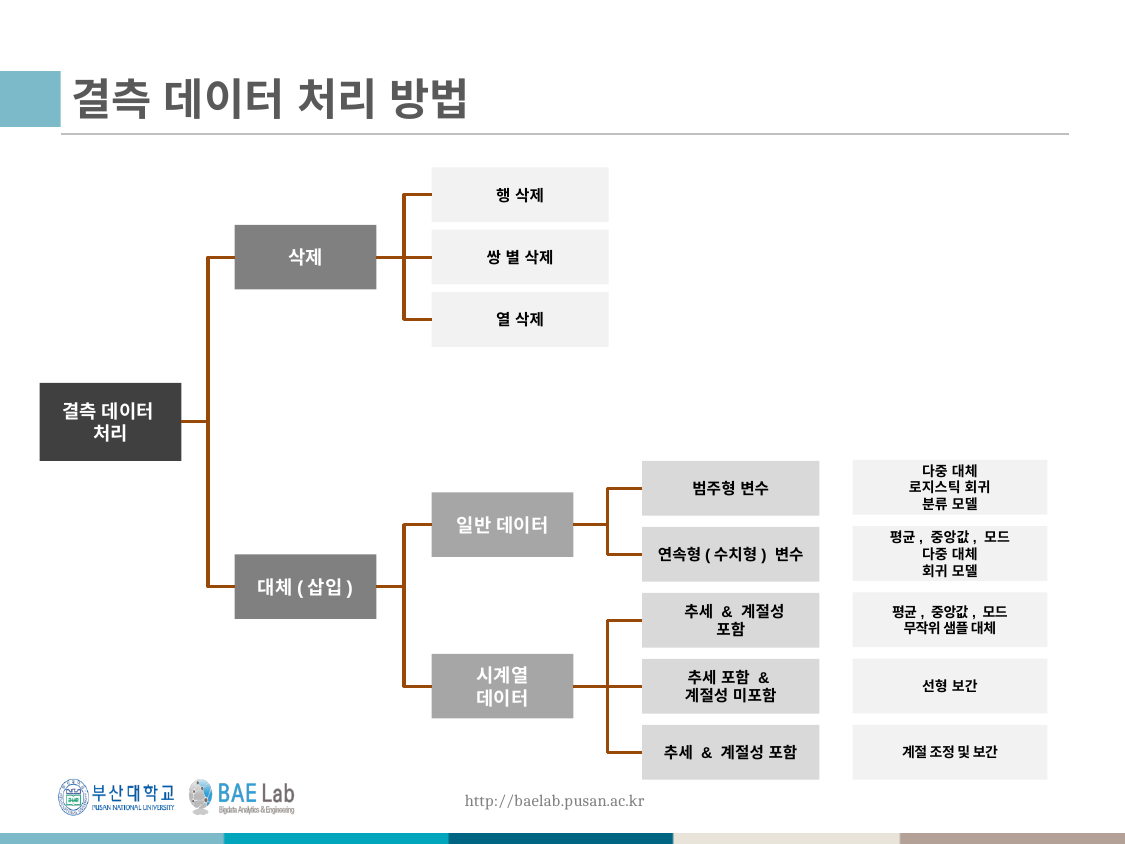

# 결측 데이터 처리 방법

행 삭제
삭제
쌍 별 삭제
열 삭제
결측 데이터
처리
다중 대체
로지스틱 회귀
분류 모델
범주형 변수
일반 데이터
평균, 중앙값, 모드
다중 대체
회귀 모델
연속형(수치형) 변수
대체(삽입)
평균, 중앙값, 모드
무작위 샘플 대체
 추세 & 계절성
포함
시계열
데이터
선형 보간
추세 포함 &
계절성 미포함
추세 & 계절성 포함
계절 조정 및 보간